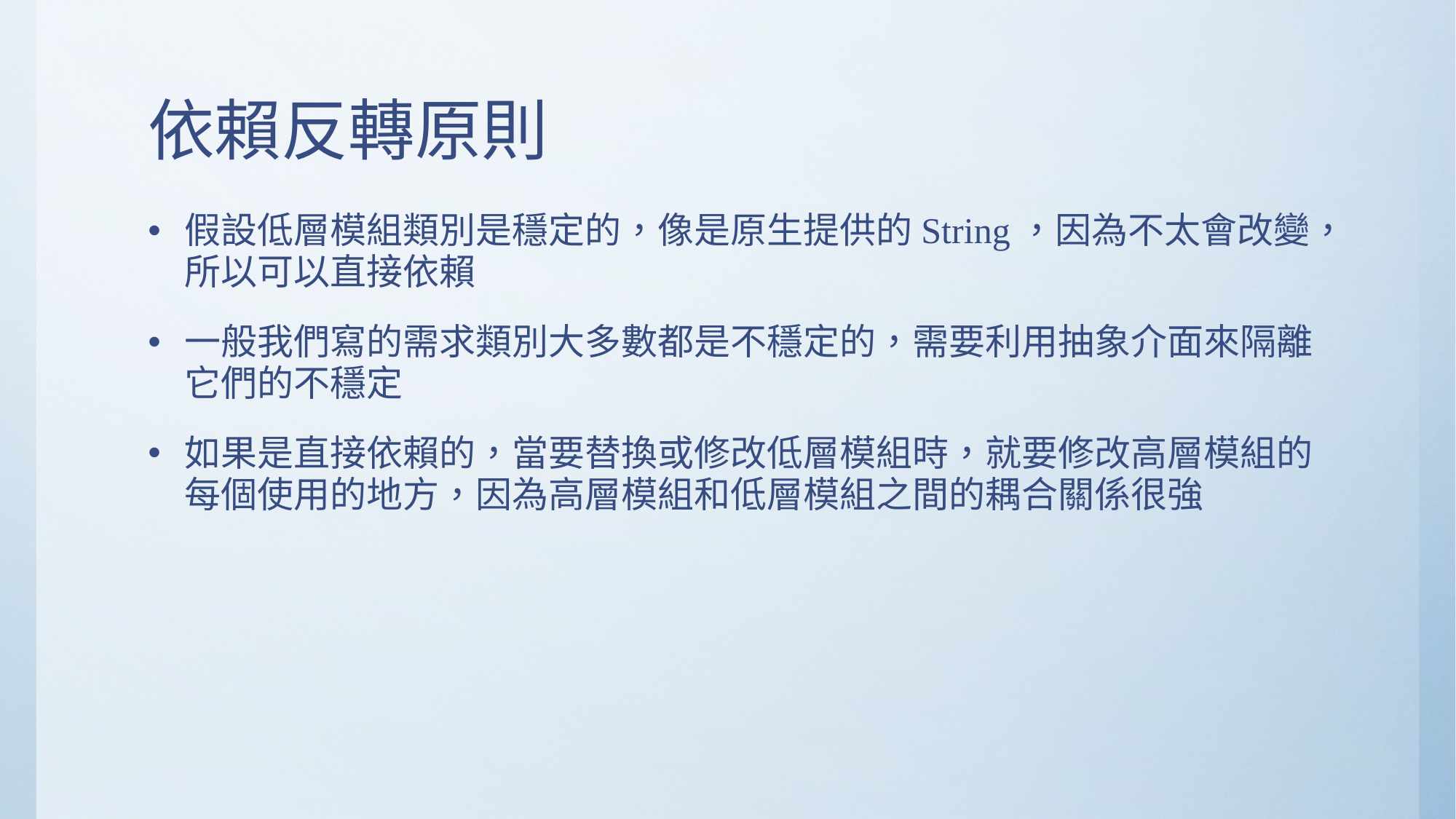

# 依賴反轉原則
假設低層模組類別是穩定的，像是原生提供的String，因為不太會改變，所以可以直接依賴
一般我們寫的需求類別大多數都是不穩定的，需要利用抽象介面來隔離它們的不穩定
如果是直接依賴的，當要替換或修改低層模組時，就要修改高層模組的每個使用的地方，因為高層模組和低層模組之間的耦合關係很強